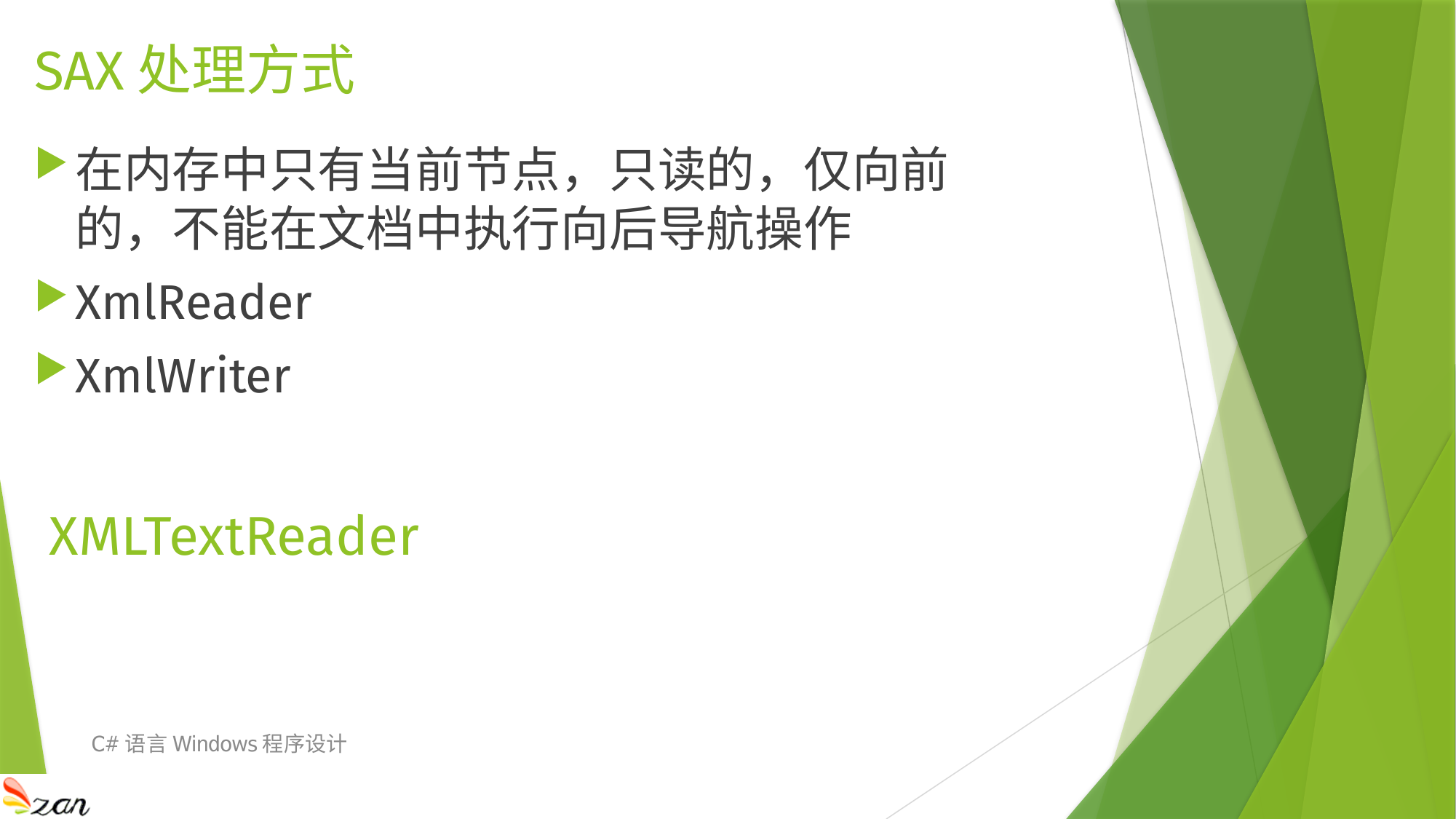

# SAX处理方式
在内存中只有当前节点，只读的，仅向前的，不能在文档中执行向后导航操作
XmlReader
XmlWriter
XMLTextReader
C#语言Windows程序设计